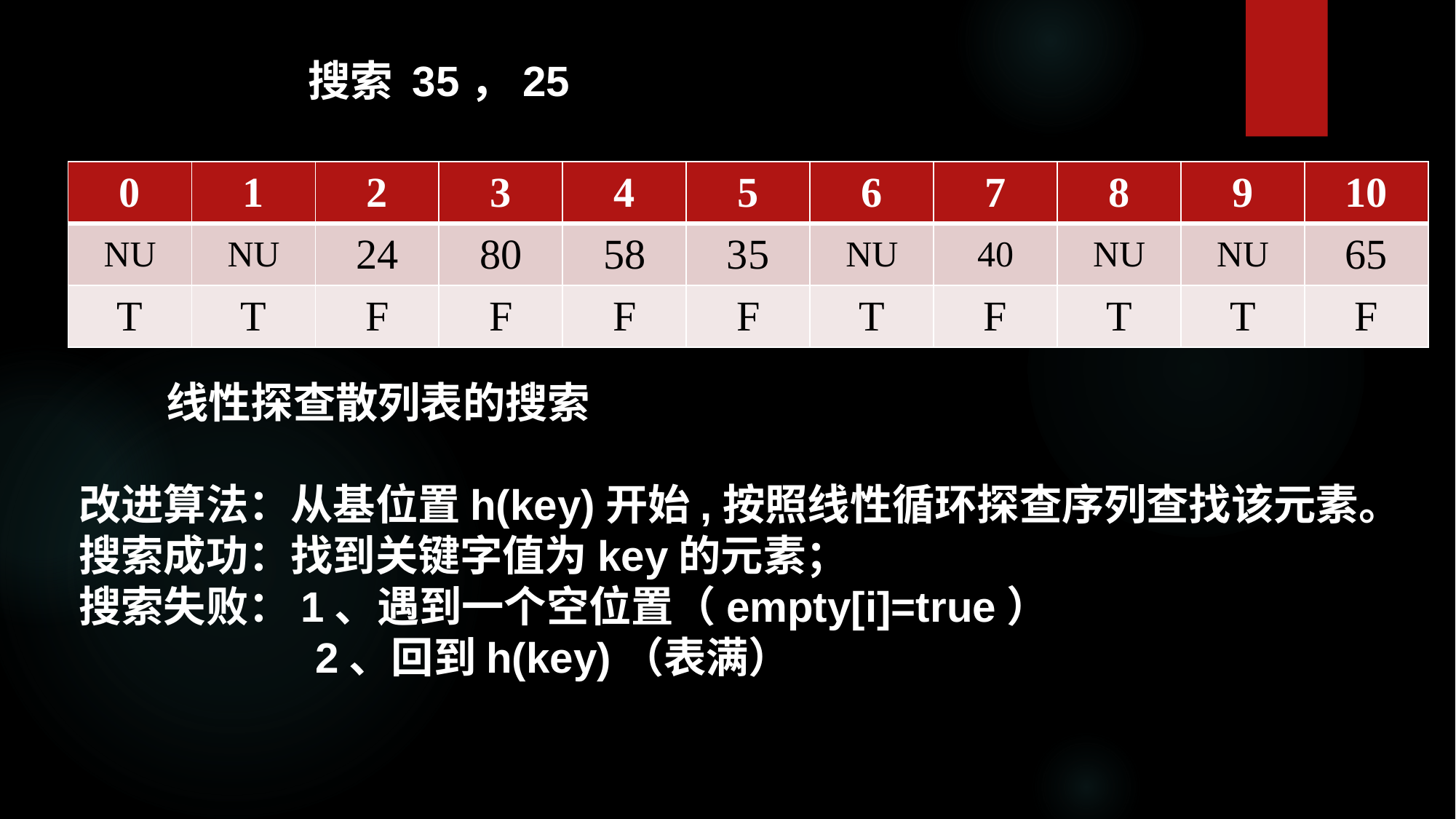

搜索 35，25
| 0 | 1 | 2 | 3 | 4 | 5 | 6 | 7 | 8 | 9 | 10 |
| --- | --- | --- | --- | --- | --- | --- | --- | --- | --- | --- |
| NU | NU | 24 | 80 | 58 | 35 | NU | 40 | NU | NU | 65 |
| T | T | F | F | F | F | T | F | T | T | F |
        线性探查散列表的搜索

改进算法：从基位置h(key)开始,按照线性循环探查序列查找该元素。
搜索成功：找到关键字值为key的元素；
搜索失败：1、遇到一个空位置（empty[i]=true）
                    2、回到h(key)（表满）